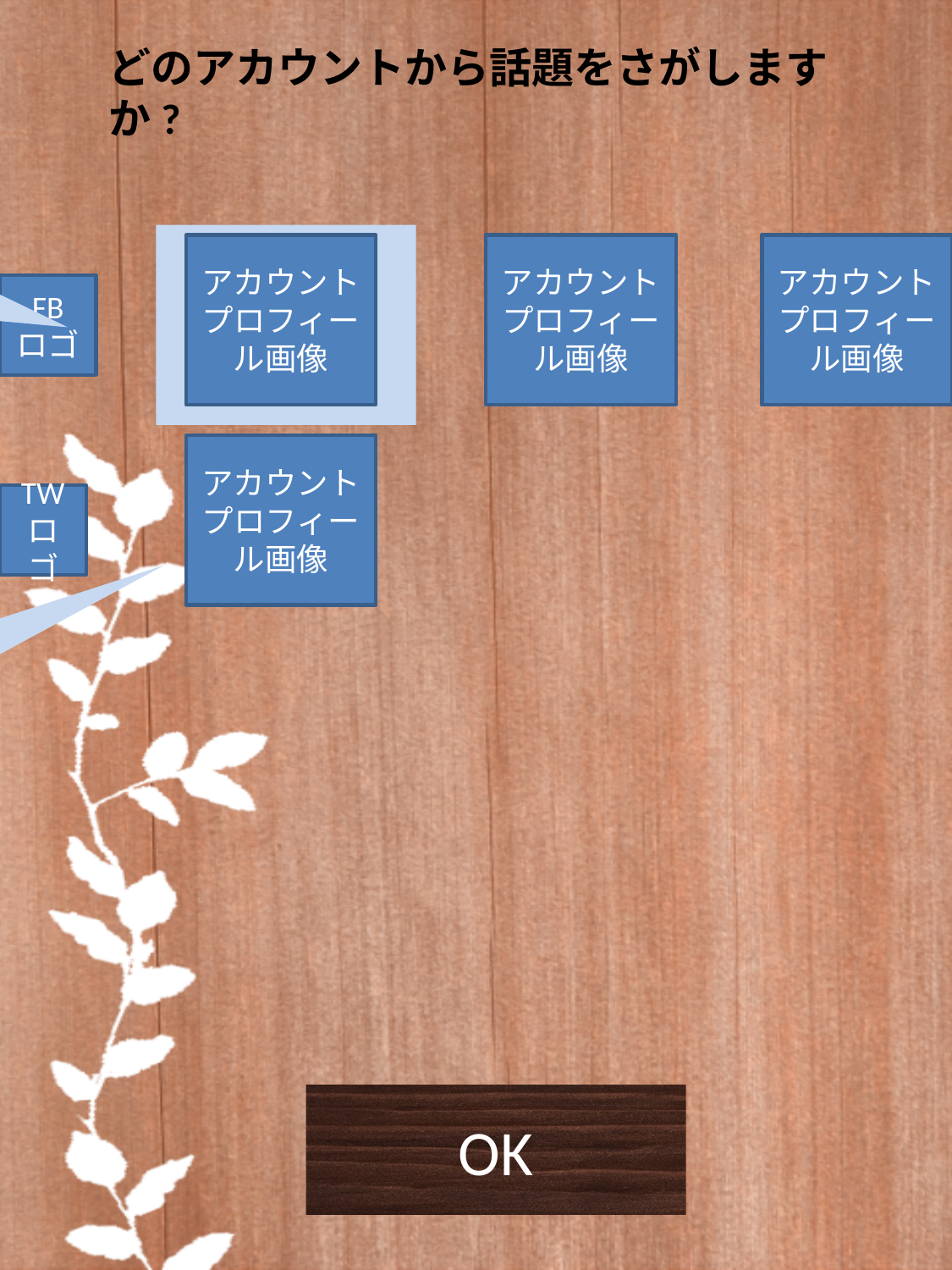

どのアカウントから話題をさがしますか?
タップすると
選択状態
もしたくさん居たら
横にスワイプできる

アカウント
プロフィール画像
アカウント
プロフィール画像
アカウント
プロフィール画像
アカウント
プロフィール画像
FB
ロゴ
アカウント
プロフィール画像
×

詳細ダイアログ
TW
ロゴ
プロフィール画像
名前
ID
ダブルタッチで
アカウント詳細をダイアログにて
見れる
プロフィール情報

OK